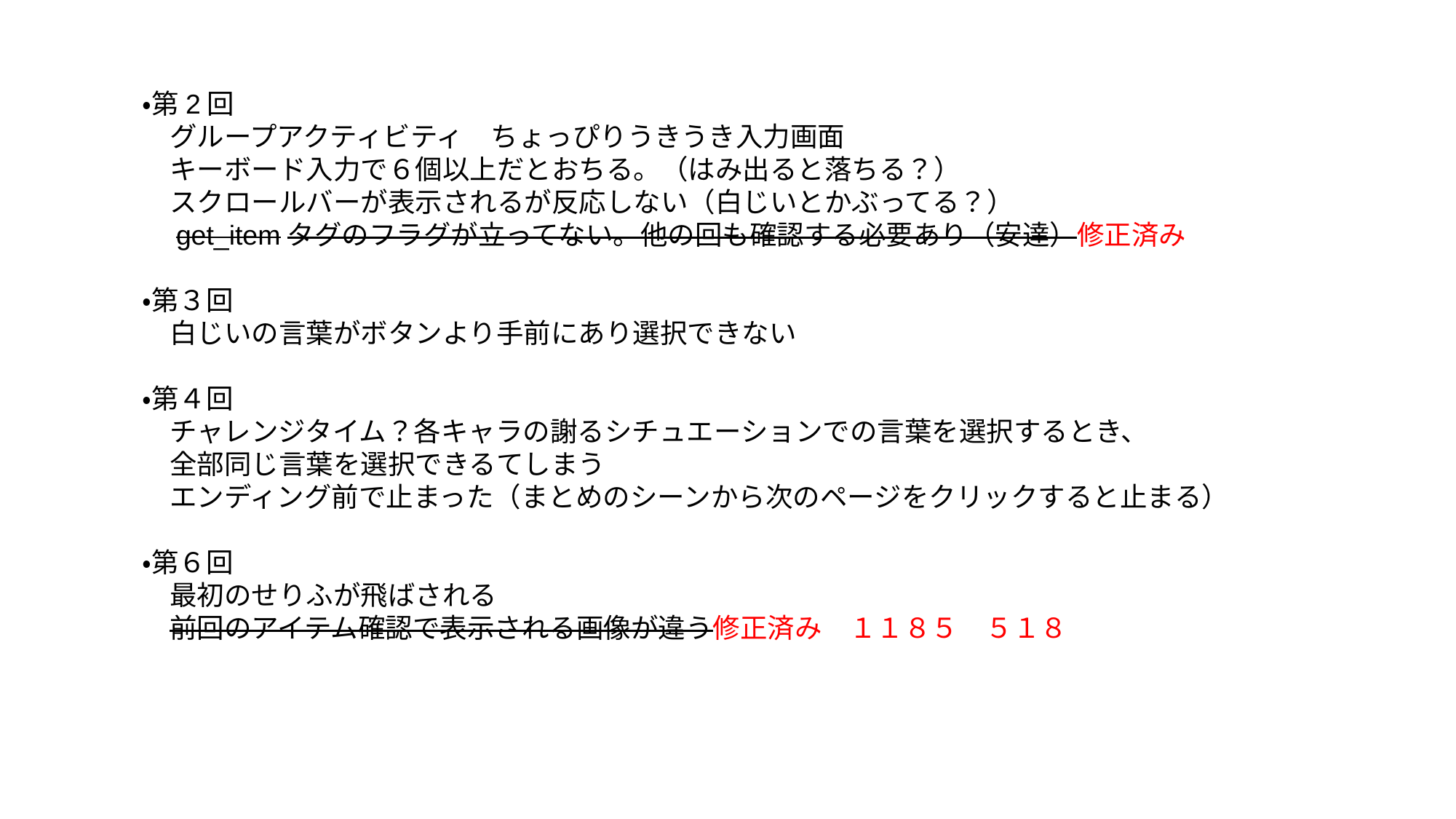

・第2回
　グループアクティビティ　ちょっぴりうきうき入力画面
　キーボード入力で６個以上だとおちる。（はみ出ると落ちる？）
　スクロールバーが表示されるが反応しない（白じいとかぶってる？）
　get_itemタグのフラグが立ってない。他の回も確認する必要あり（安達）修正済み

・第３回
　白じいの言葉がボタンより手前にあり選択できない

・第４回
　チャレンジタイム？各キャラの謝るシチュエーションでの言葉を選択するとき、
　全部同じ言葉を選択できるてしまう
　エンディング前で止まった（まとめのシーンから次のページをクリックすると止まる）

・第６回
　最初のせりふが飛ばされる
　前回のアイテム確認で表示される画像が違う修正済み　１１８５　５１８